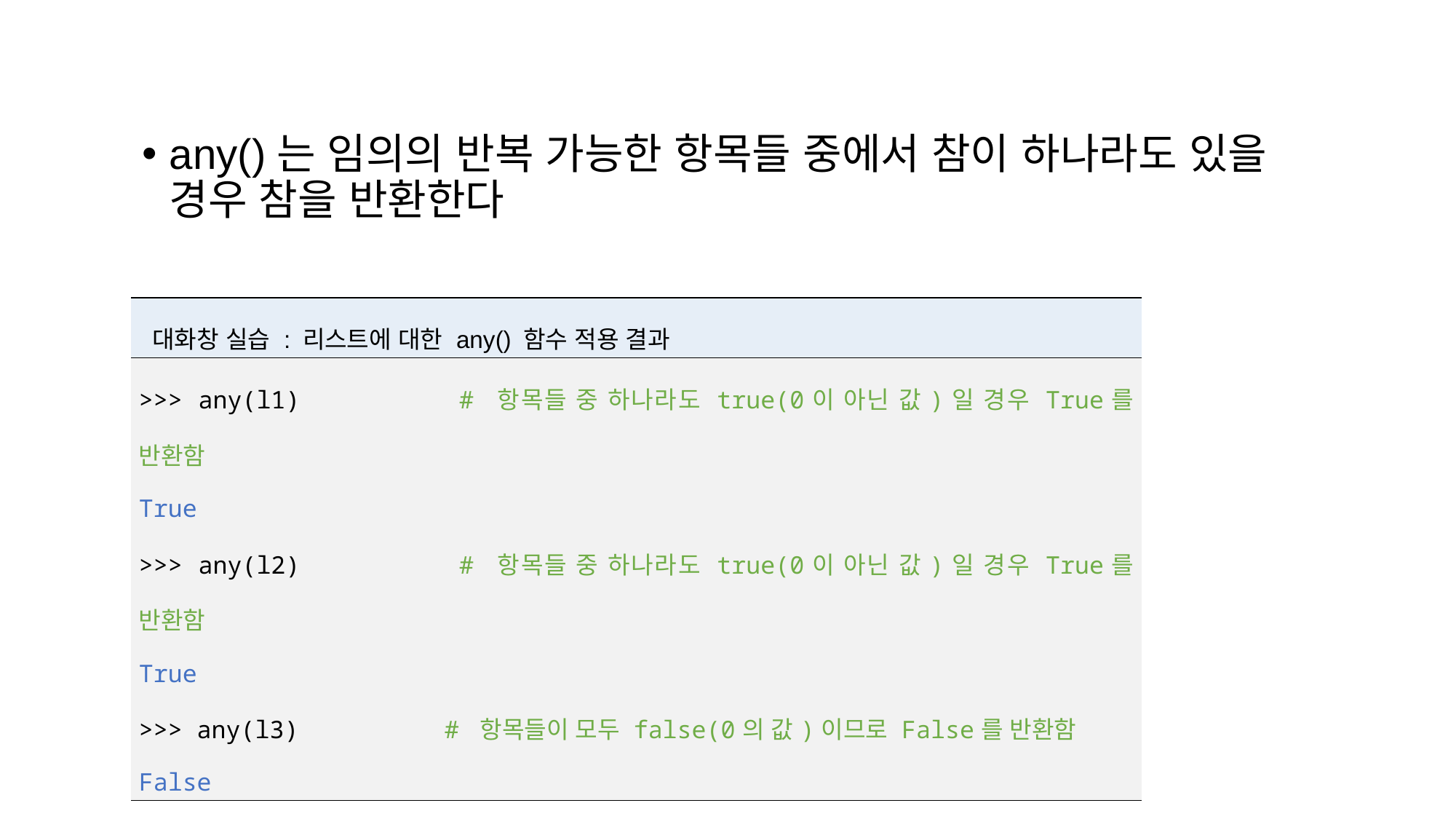

any()는 임의의 반복 가능한 항목들 중에서 참이 하나라도 있을 경우 참을 반환한다
| 대화창 실습 : 리스트에 대한 any() 함수 적용 결과 |
| --- |
| >>> any(l1) # 항목들 중 하나라도 true(0이 아닌 값)일 경우 True를 반환함 True >>> any(l2) # 항목들 중 하나라도 true(0이 아닌 값)일 경우 True를 반환함 True >>> any(l3) # 항목들이 모두 false(0의 값)이므로 False를 반환함 False |